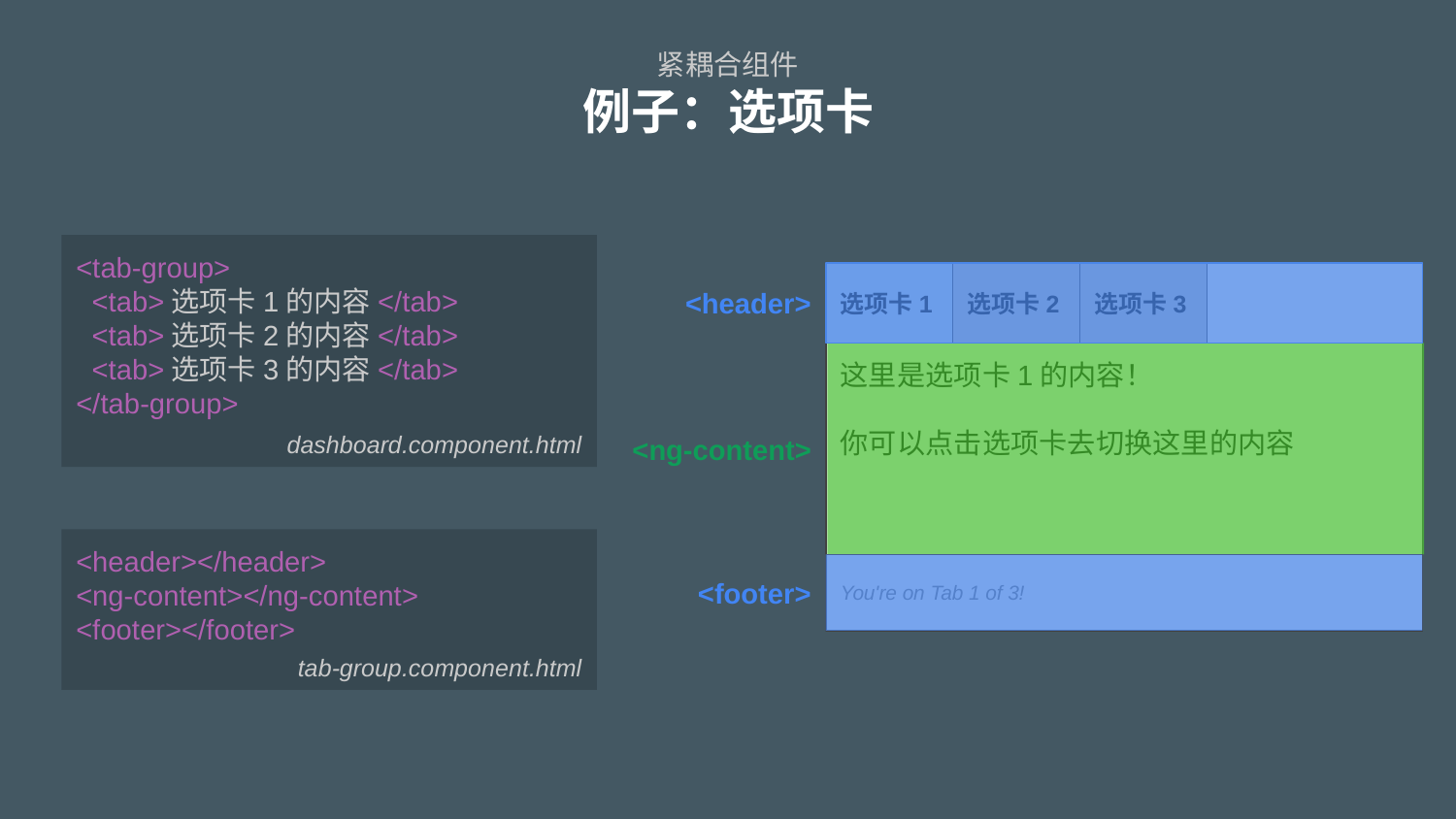

# 紧耦合组件 例子：选项卡
<tab-group>
  <tab>选项卡1的内容</tab>
  <tab>选项卡2的内容</tab>
  <tab>选项卡3的内容</tab>
</tab-group>

<header>
选项卡1
选项卡2
选项卡3

<ng-content>
这里是选项卡1的内容！

你可以点击选项卡去切换这里的内容
dashboard.component.html
<header></header>
<ng-content></ng-content>
<footer></footer>
You're on Tab 1 of 3!

<footer>
tab-group.component.html